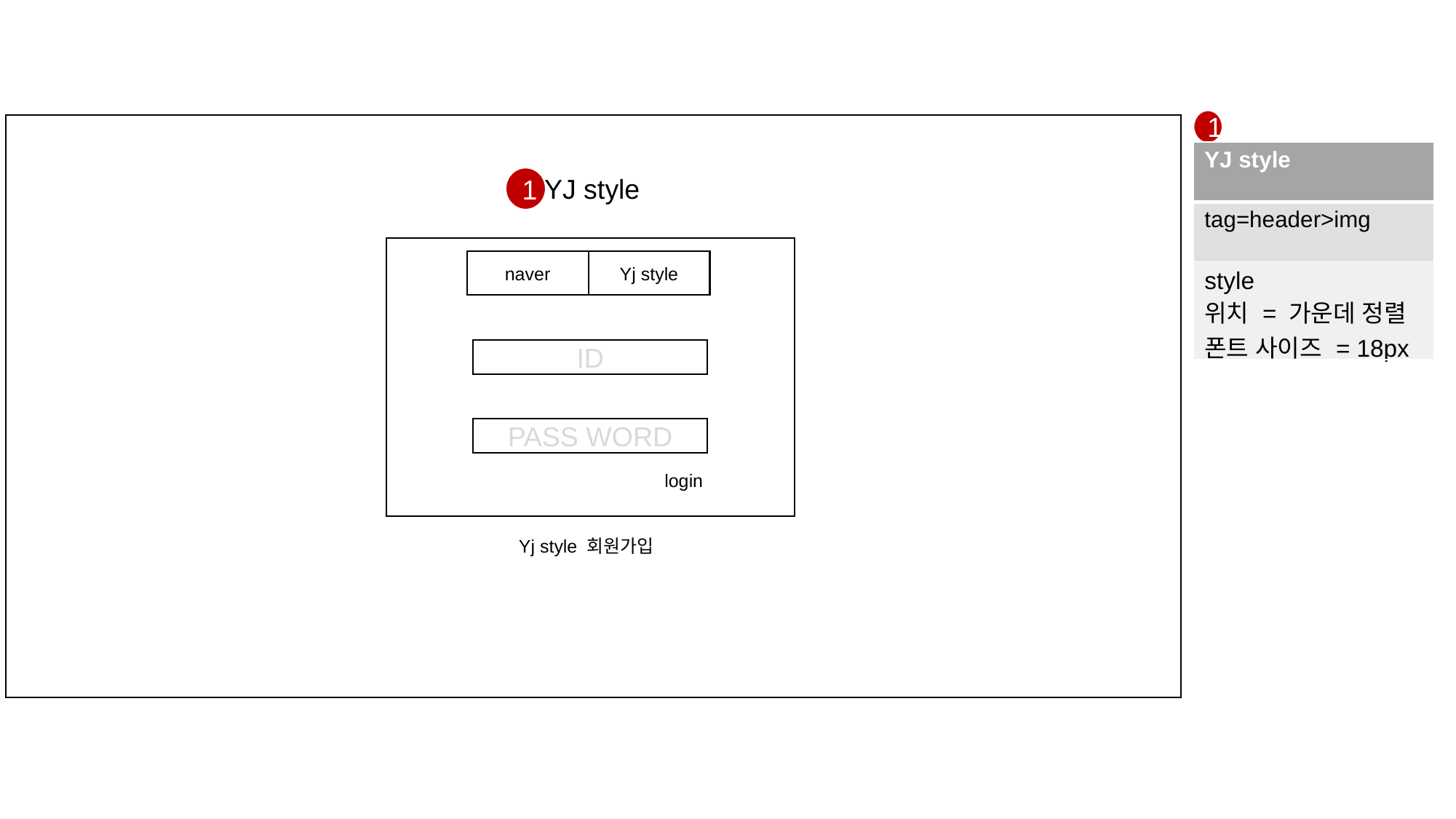

1

| YJ style |
| --- |
| tag=header>img |
| style 위치 = 가운데 정렬 폰트 사이즈 = 18px |
 YJ style
1

naver
Yj style
ID
PASS WORD
login
Yj style 회원가입